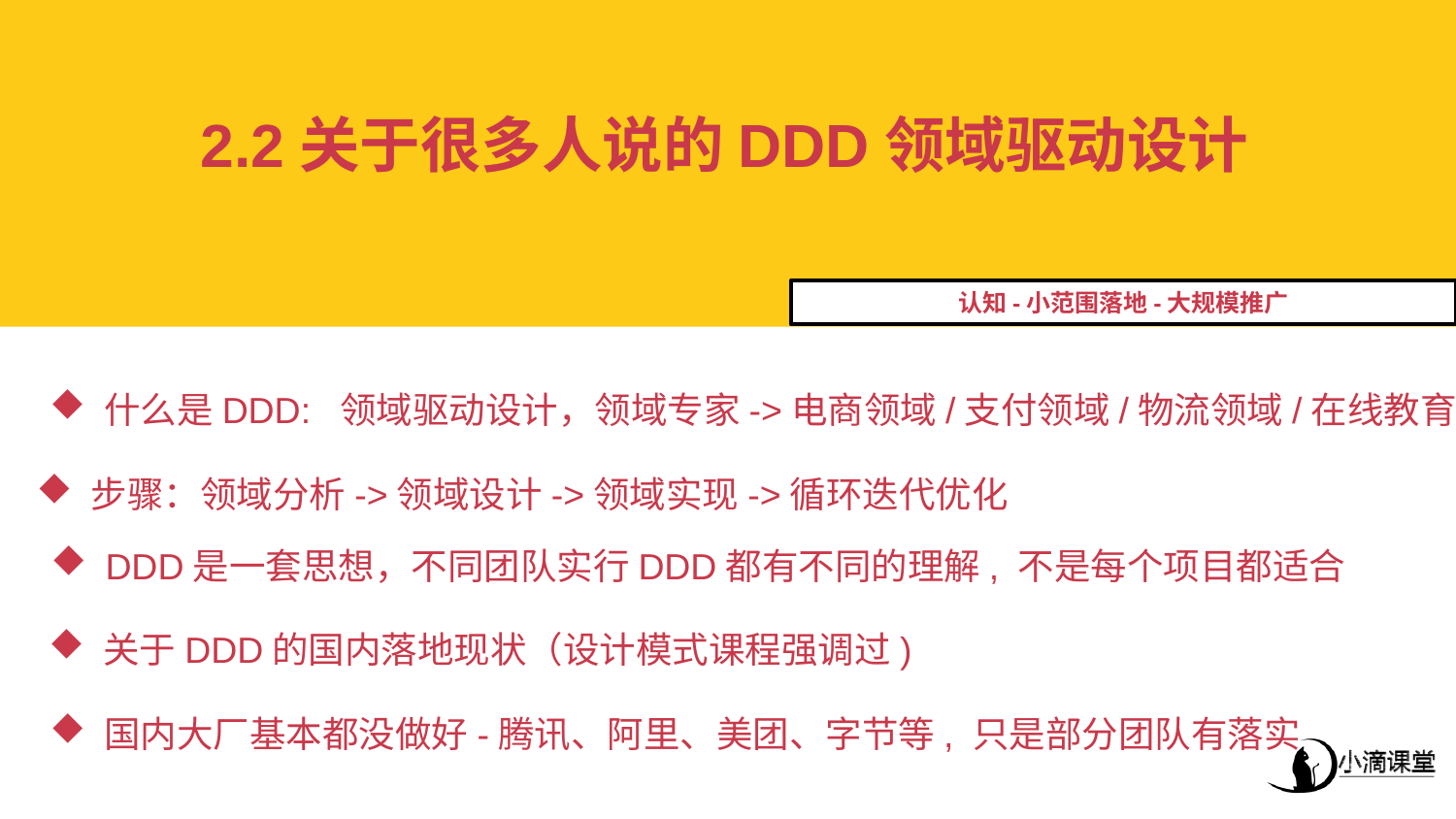

2.2关于很多人说的DDD领域驱动设计
认知-小范围落地-大规模推广
什么是DDD:  领域驱动设计，领域专家->电商领域/支付领域/物流领域/在线教育等
步骤：领域分析->领域设计->领域实现->循环迭代优化
DDD是一套思想，不同团队实行DDD都有不同的理解, 不是每个项目都适合
关于DDD的国内落地现状（设计模式课程强调过)
国内大厂基本都没做好-腾讯、阿里、美团、字节等, 只是部分团队有落实